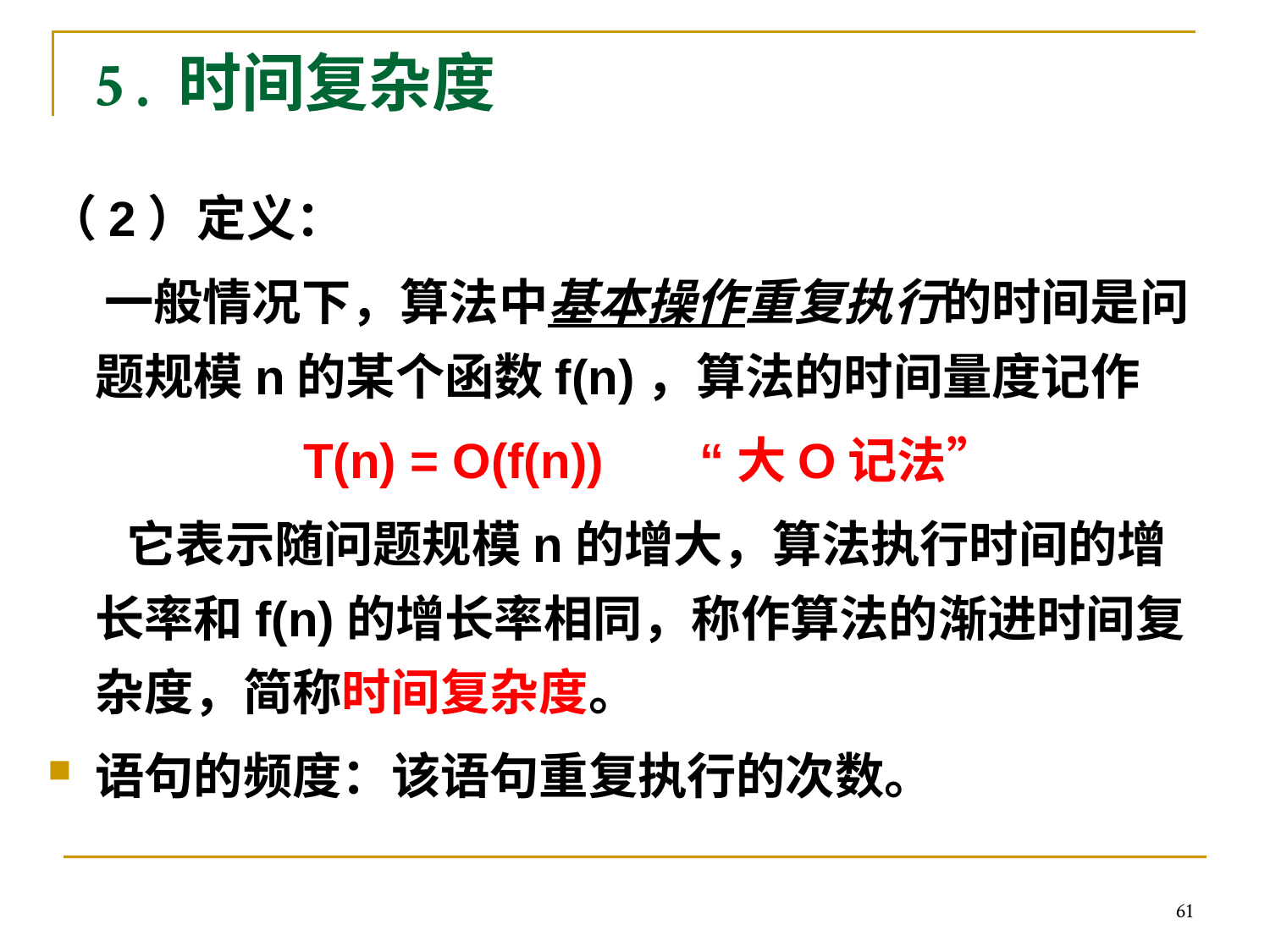

# 5 . 时间复杂度
（2）定义：
    一般情况下，算法中基本操作重复执行的时间是问题规模n的某个函数f(n)，算法的时间量度记作
    T(n) = O(f(n))       “大O记法”
      它表示随问题规模n的增大，算法执行时间的增长率和f(n)的增长率相同，称作算法的渐进时间复杂度，简称时间复杂度。
语句的频度：该语句重复执行的次数。
61